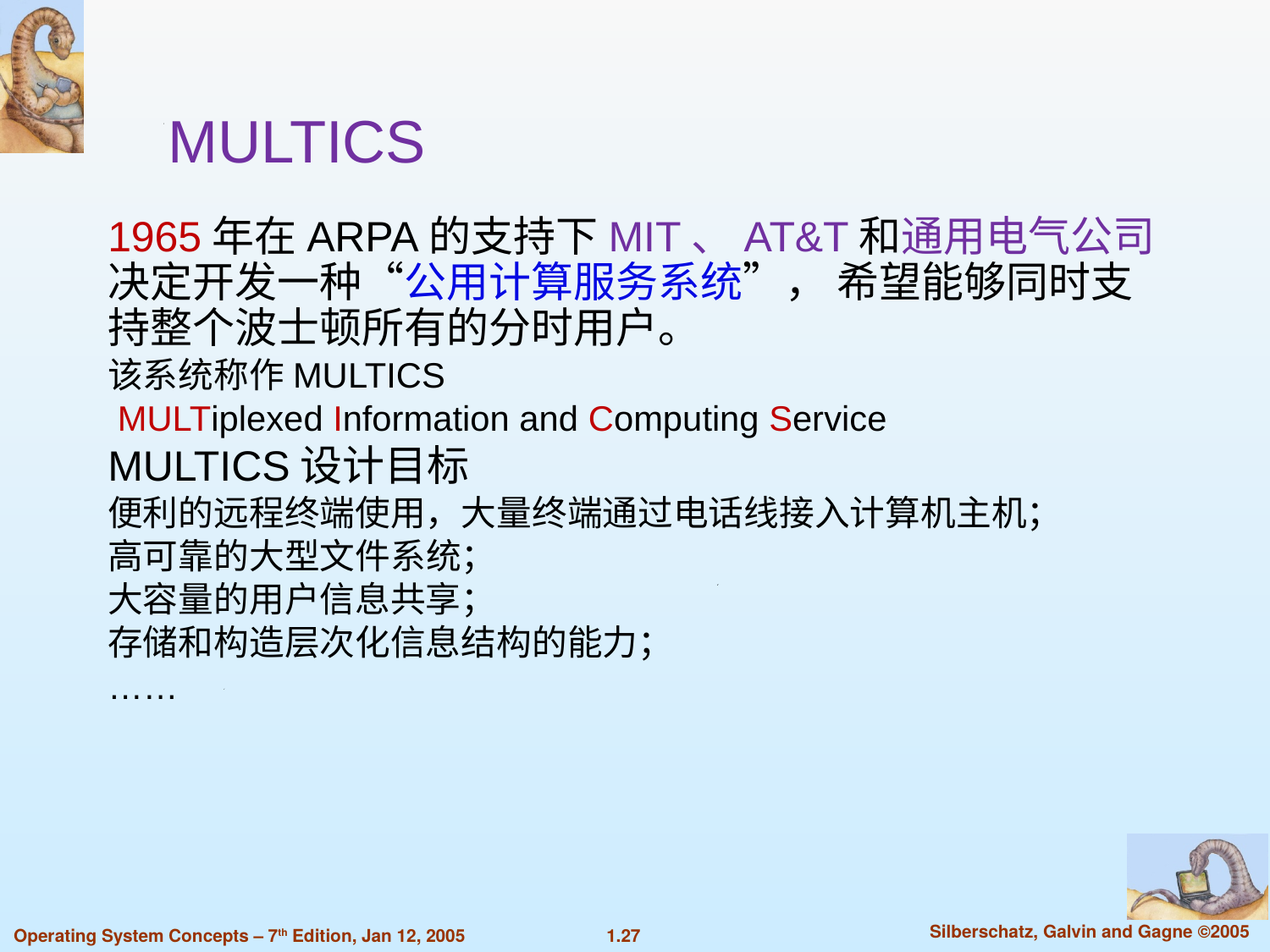

MULTICS
1965年在ARPA的支持下MIT、AT&T和通用电气公司决定开发一种“公用计算服务系统”， 希望能够同时支持整个波士顿所有的分时用户。
该系统称作MULTICS
 MULTiplexed Information and Computing Service
MULTICS设计目标
便利的远程终端使用，大量终端通过电话线接入计算机主机；
高可靠的大型文件系统；
大容量的用户信息共享；
存储和构造层次化信息结构的能力；
……